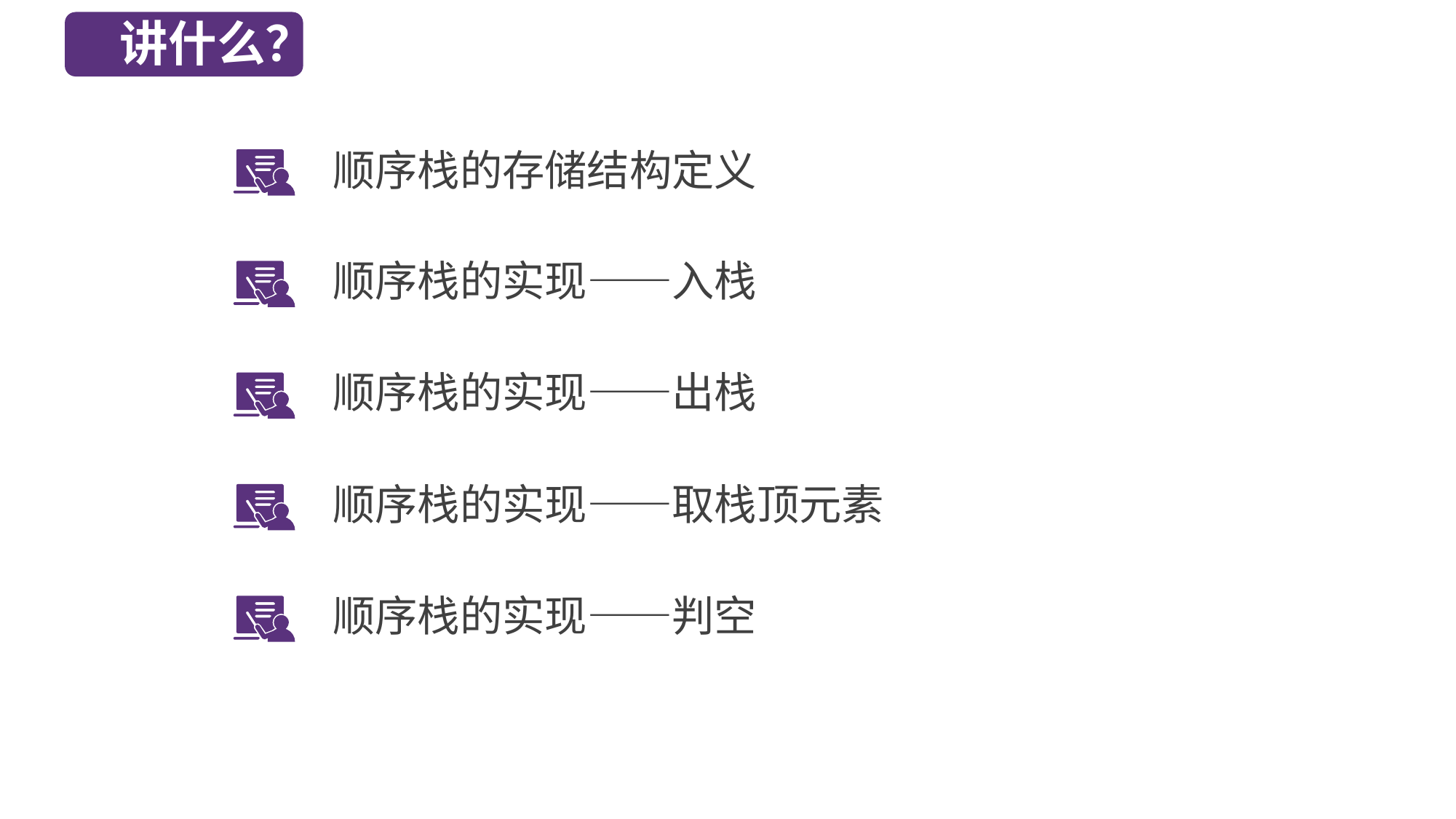

讲什么？

顺序栈的存储结构定义

顺序栈的实现——入栈

顺序栈的实现——出栈

顺序栈的实现——取栈顶元素

顺序栈的实现——判空